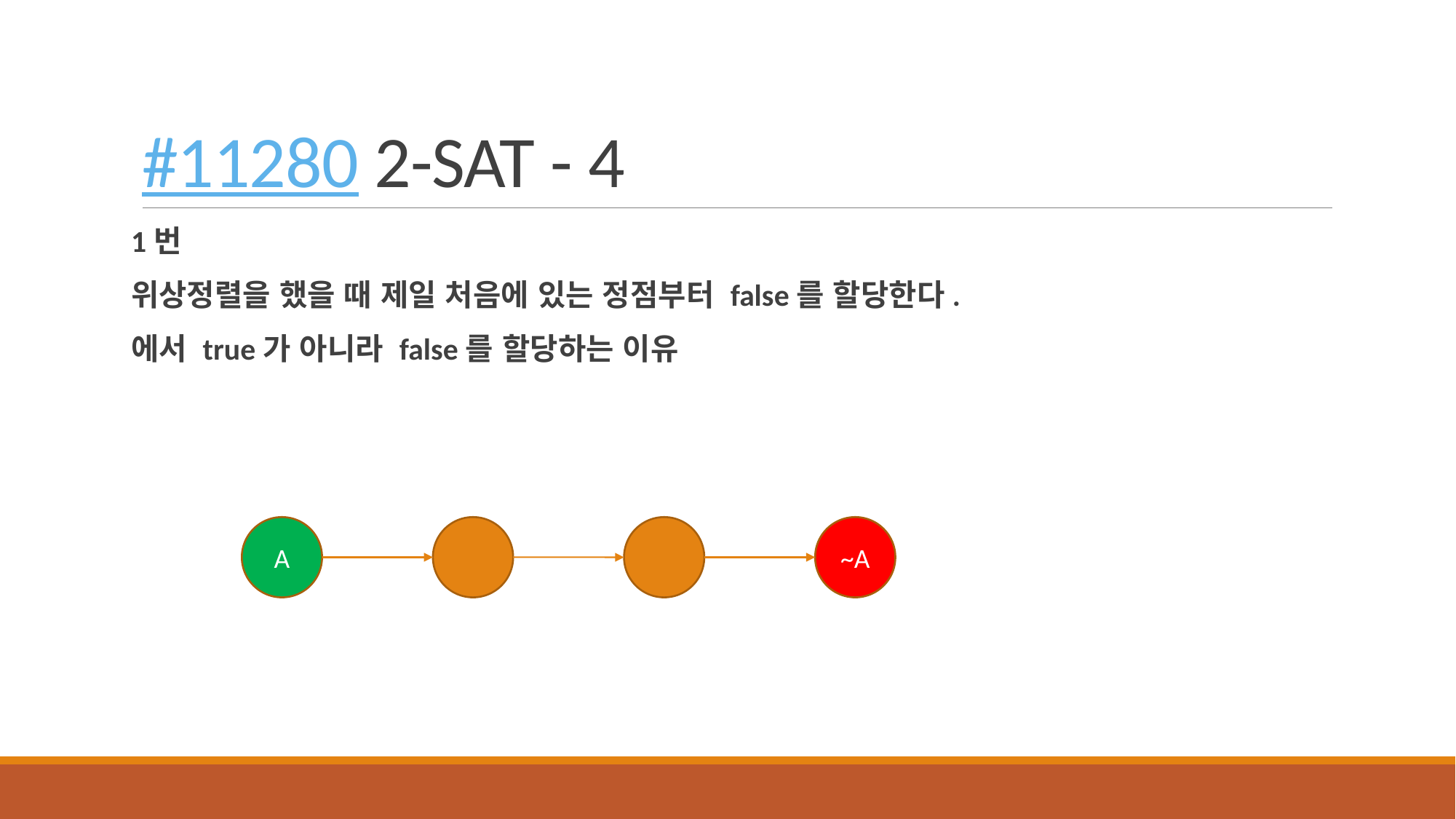

# #11280 2-SAT - 4
1번
위상정렬을 했을 때 제일 처음에 있는 정점부터 false를 할당한다.
에서 true가 아니라 false를 할당하는 이유

A

~A